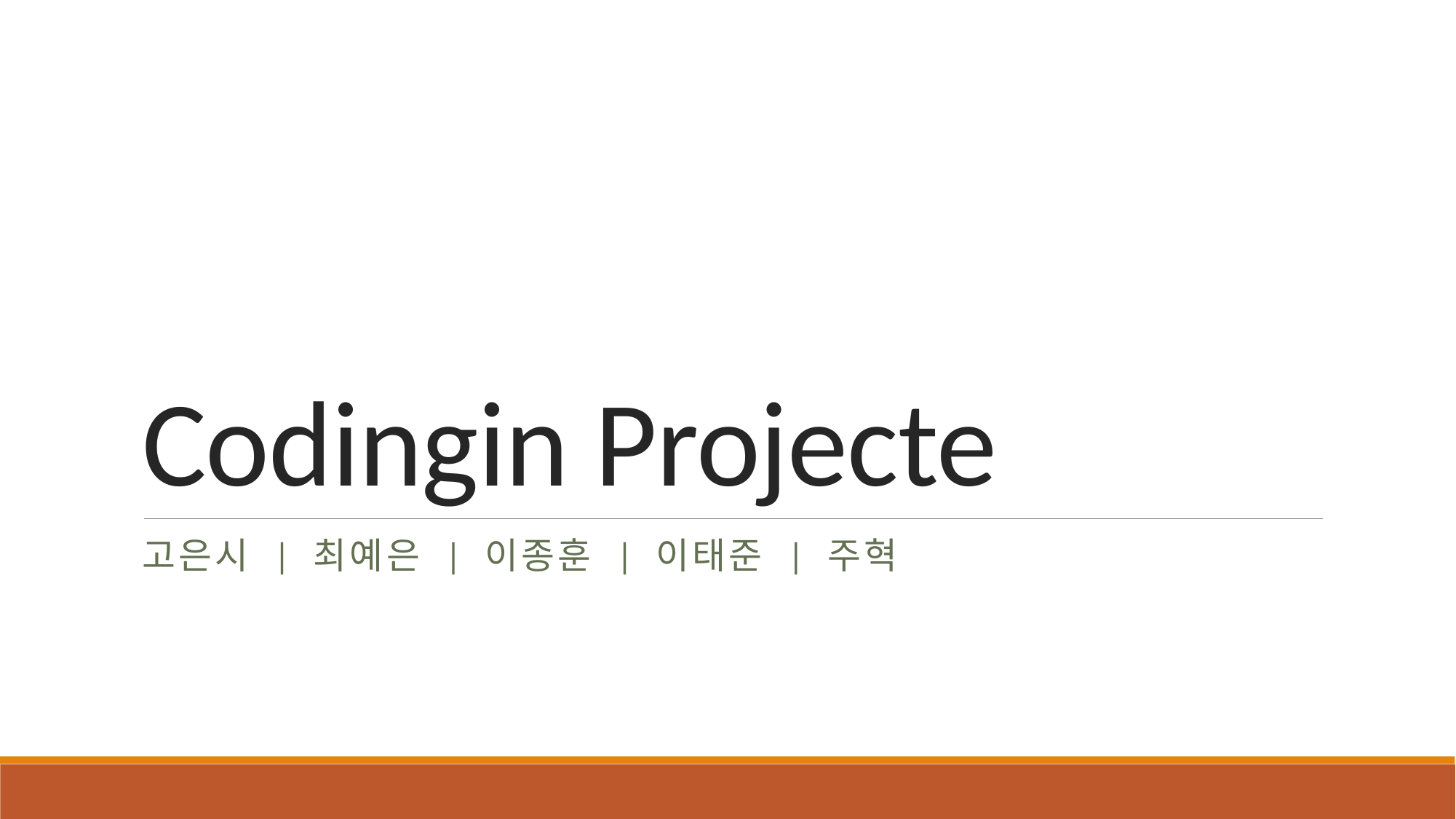

# Codingin Projecte
고은시 | 최예은 | 이종훈 | 이태준 | 주혁